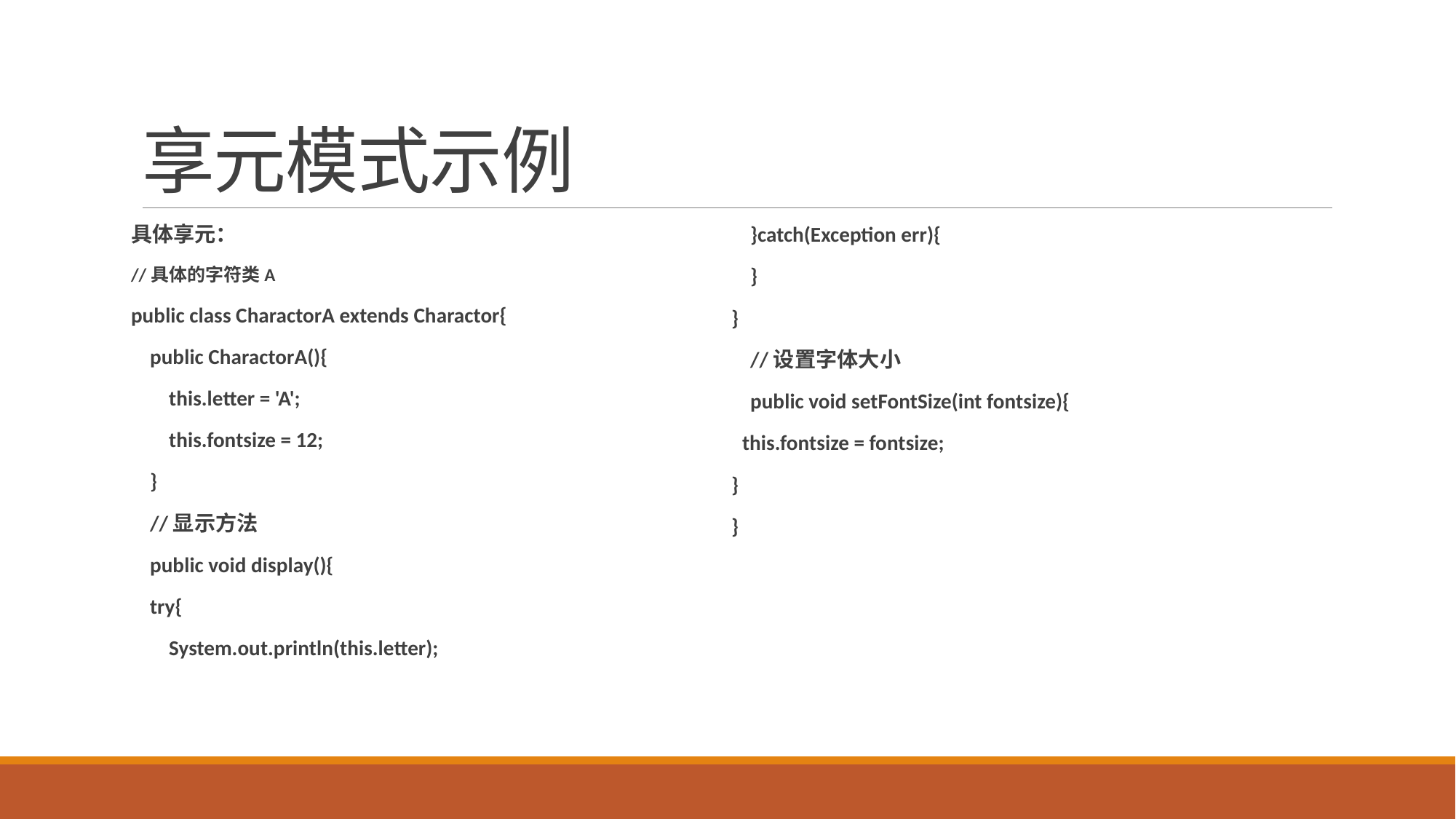

# 享元模式示例
具体享元：
//具体的字符类A
public class CharactorA extends Charactor{
    public CharactorA(){
        this.letter = 'A';
        this.fontsize = 12;
    }
    //显示方法
    public void display(){
    try{
        System.out.println(this.letter);
    }catch(Exception err){
    }
}
    //设置字体大小
    public void setFontSize(int fontsize){
	this.fontsize = fontsize;
}
}